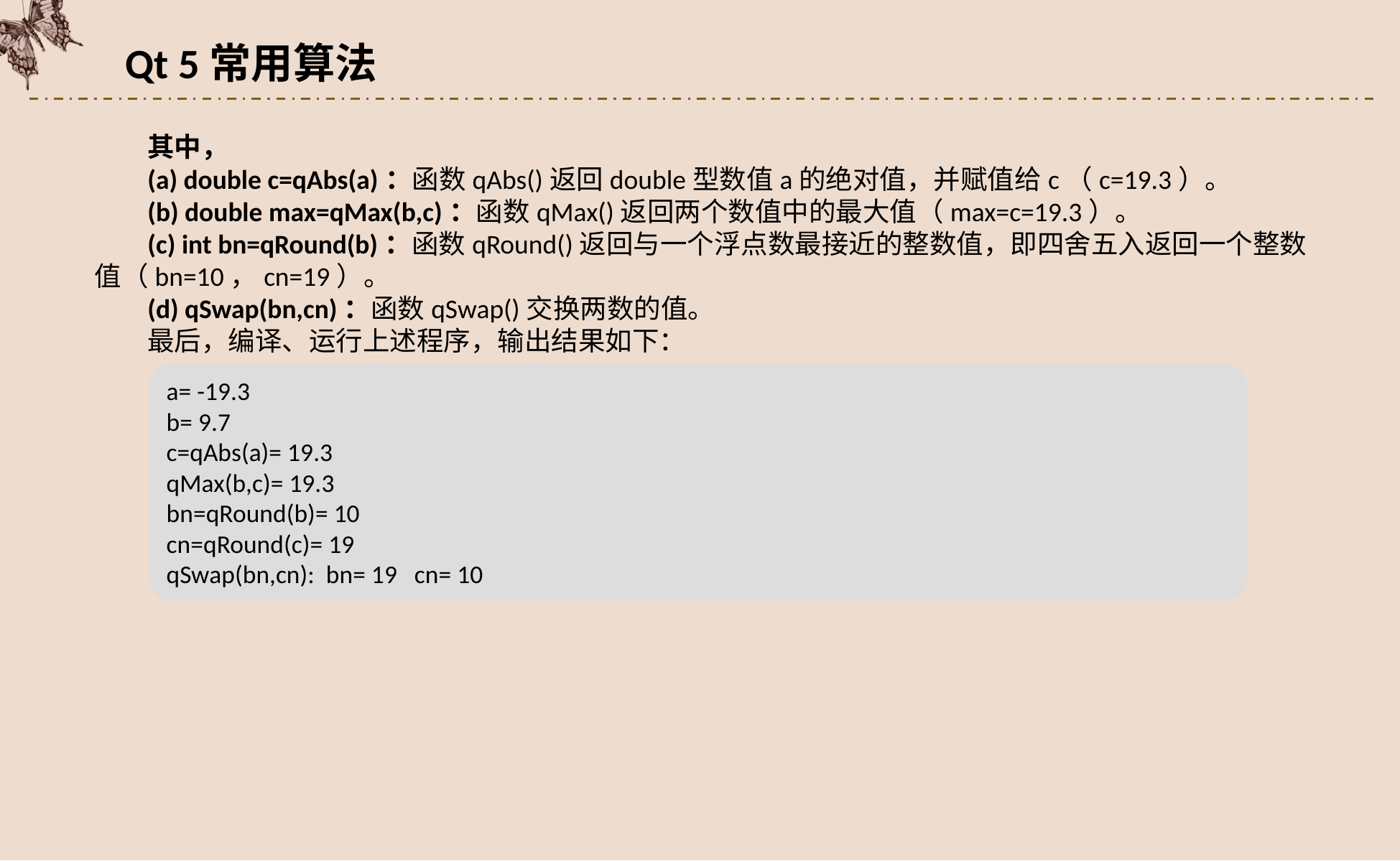

Qt 5常用算法
其中，
(a) double c=qAbs(a)：函数qAbs()返回double型数值a的绝对值，并赋值给c（c=19.3）。
(b) double max=qMax(b,c)：函数qMax()返回两个数值中的最大值（max=c=19.3）。
(c) int bn=qRound(b)：函数qRound()返回与一个浮点数最接近的整数值，即四舍五入返回一个整数值（bn=10，cn=19）。
(d) qSwap(bn,cn)：函数qSwap()交换两数的值。
最后，编译、运行上述程序，输出结果如下：
a= -19.3
b= 9.7
c=qAbs(a)= 19.3
qMax(b,c)= 19.3
bn=qRound(b)= 10
cn=qRound(c)= 19
qSwap(bn,cn):  bn= 19   cn= 10